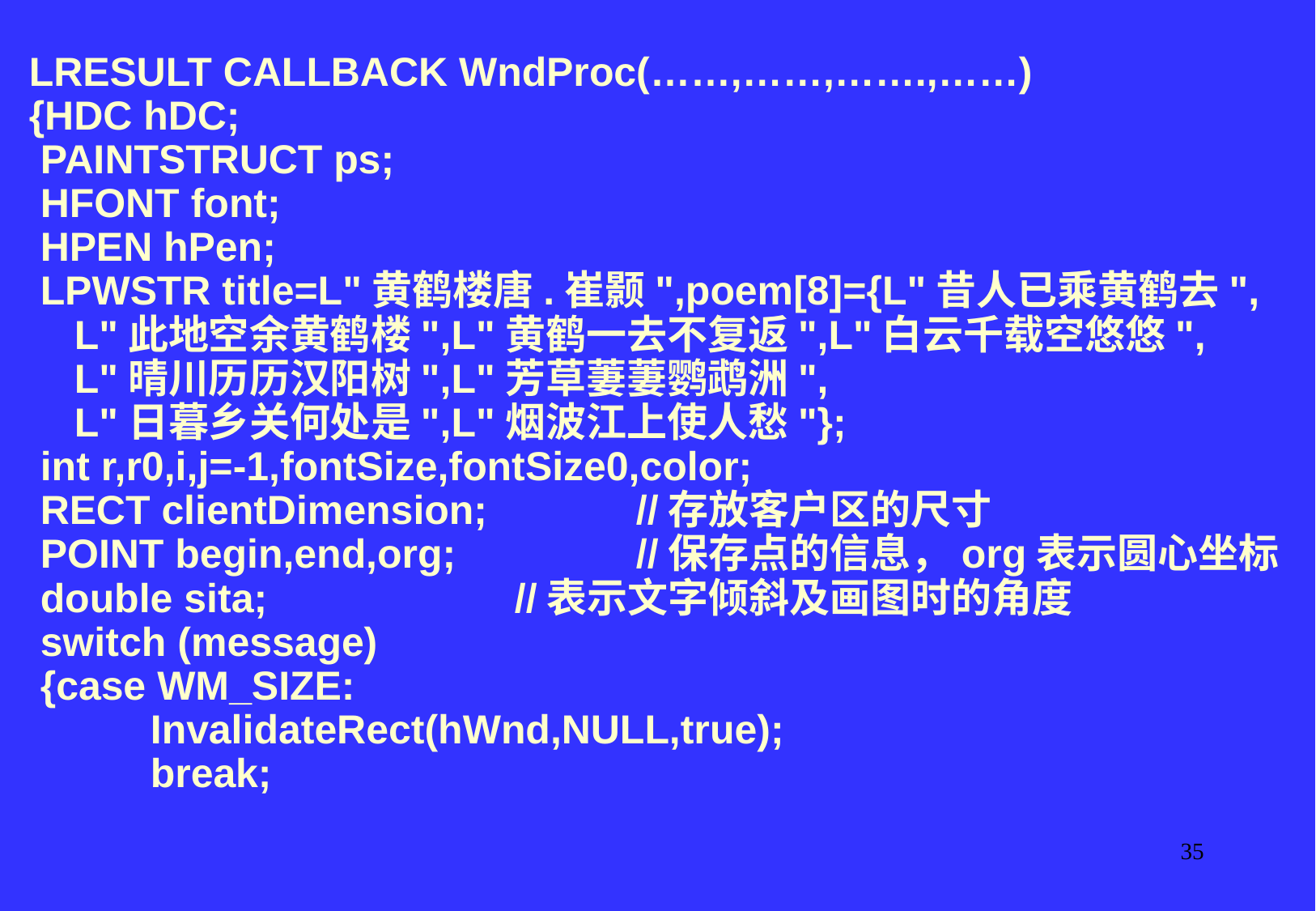

LRESULT CALLBACK WndProc(……,……,…….,……)
{HDC hDC;
 PAINTSTRUCT ps;
 HFONT font;
 HPEN hPen;
 LPWSTR title=L"黄鹤楼唐.崔颢",poem[8]={L"昔人已乘黄鹤去",
    L"此地空余黄鹤楼",L"黄鹤一去不复返",L"白云千载空悠悠",
    L"晴川历历汉阳树",L"芳草萋萋鹦鹉洲",
    L"日暮乡关何处是",L"烟波江上使人愁"};
 int r,r0,i,j=-1,fontSize,fontSize0,color;
 RECT clientDimension;		//存放客户区的尺寸
 POINT begin,end,org;		//保存点的信息，org表示圆心坐标
 double sita;			//表示文字倾斜及画图时的角度
 switch (message)
 {case WM_SIZE:
	InvalidateRect(hWnd,NULL,true);
	break;
35